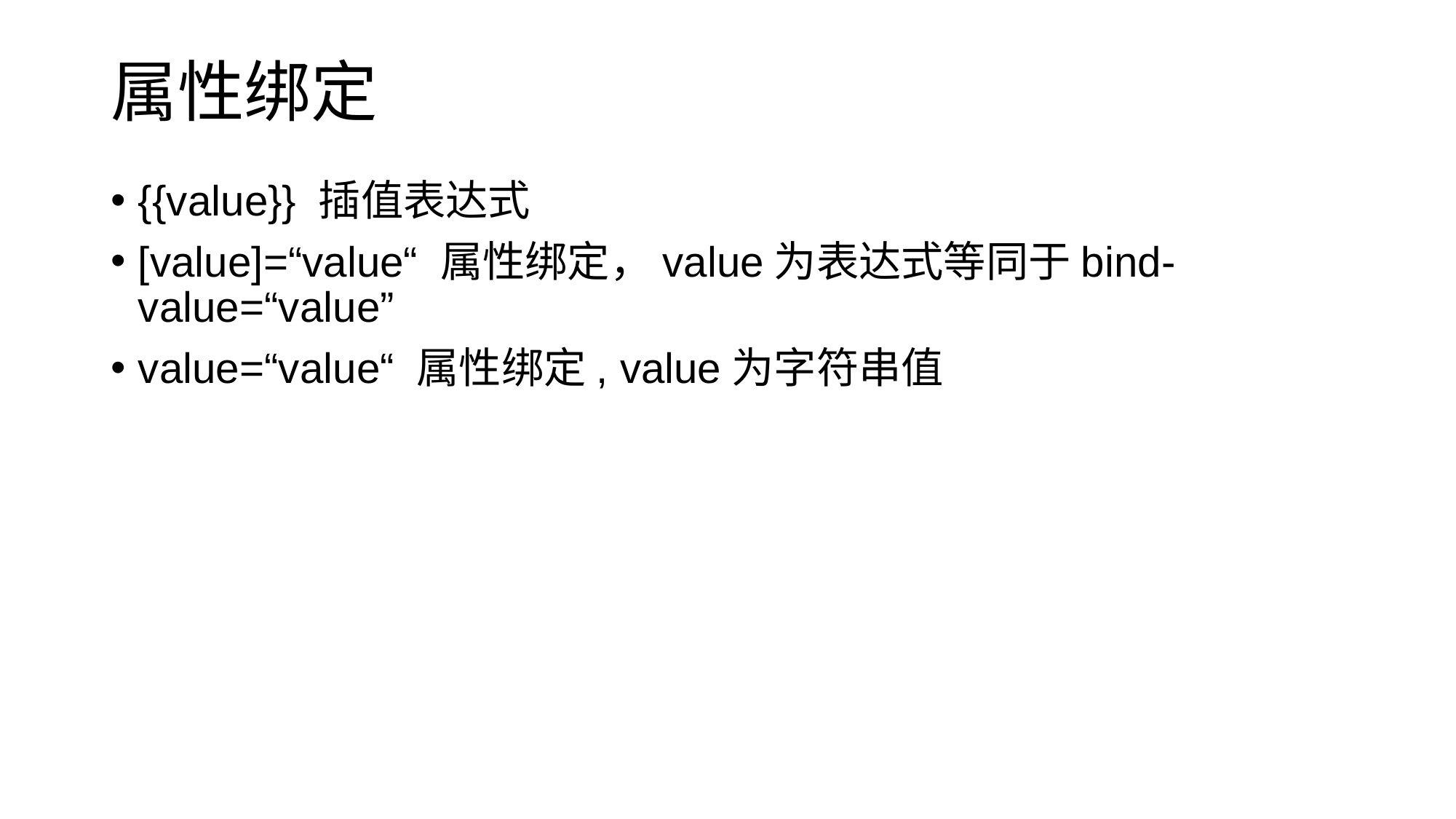

# 属性绑定
{{value}} 插值表达式
[value]=“value“ 属性绑定，value为表达式等同于bind-value=“value”
value=“value“ 属性绑定, value为字符串值